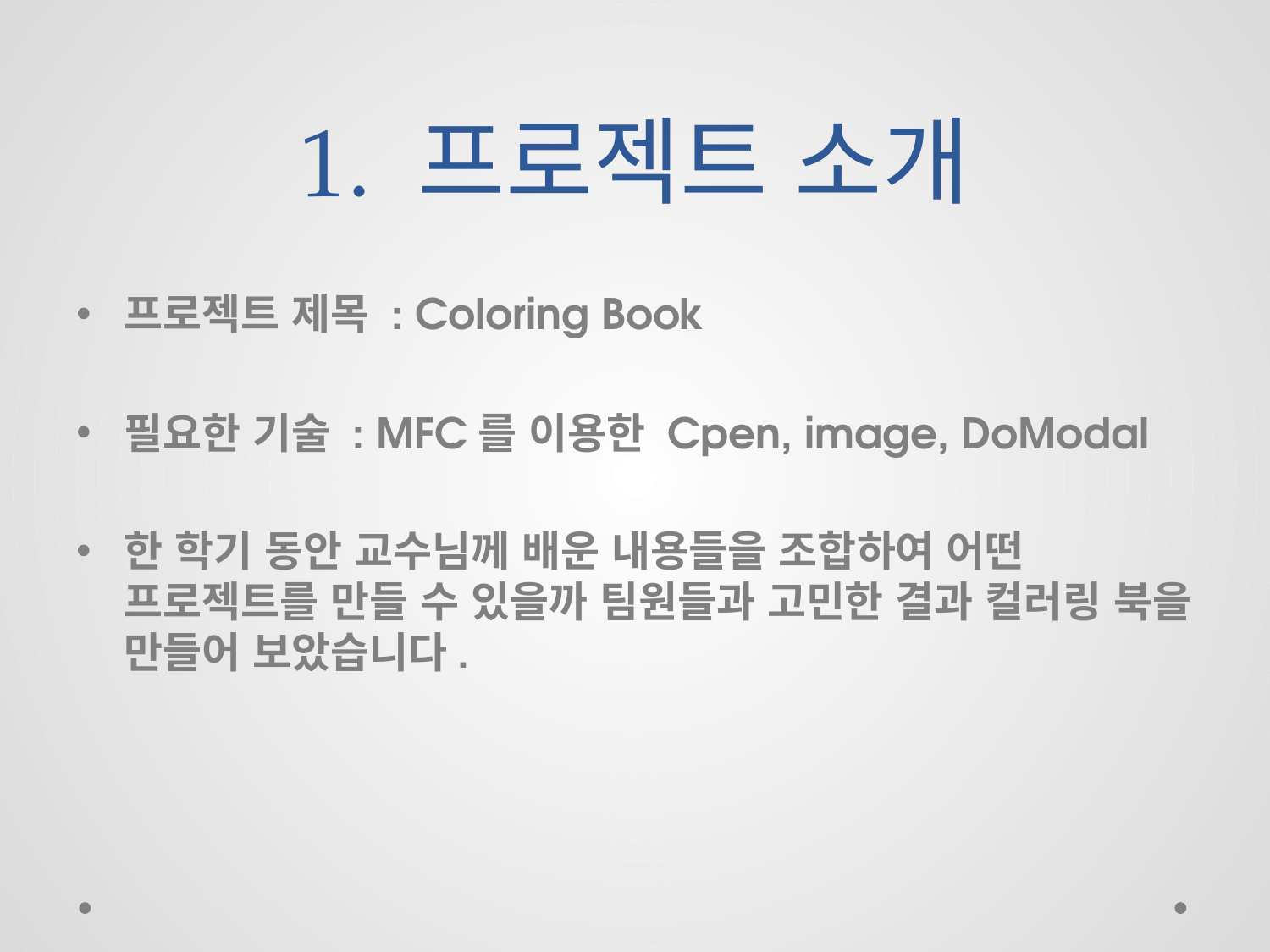

# 1. 프로젝트 소개

프로젝트 제목 : Coloring Book

필요한 기술 : MFC를 이용한 Cpen, image, DoModal

한 학기 동안 교수님께 배운 내용들을 조합하여 어떤 프로젝트를 만들 수 있을까 팀원들과 고민한 결과 컬러링 북을 만들어 보았습니다.